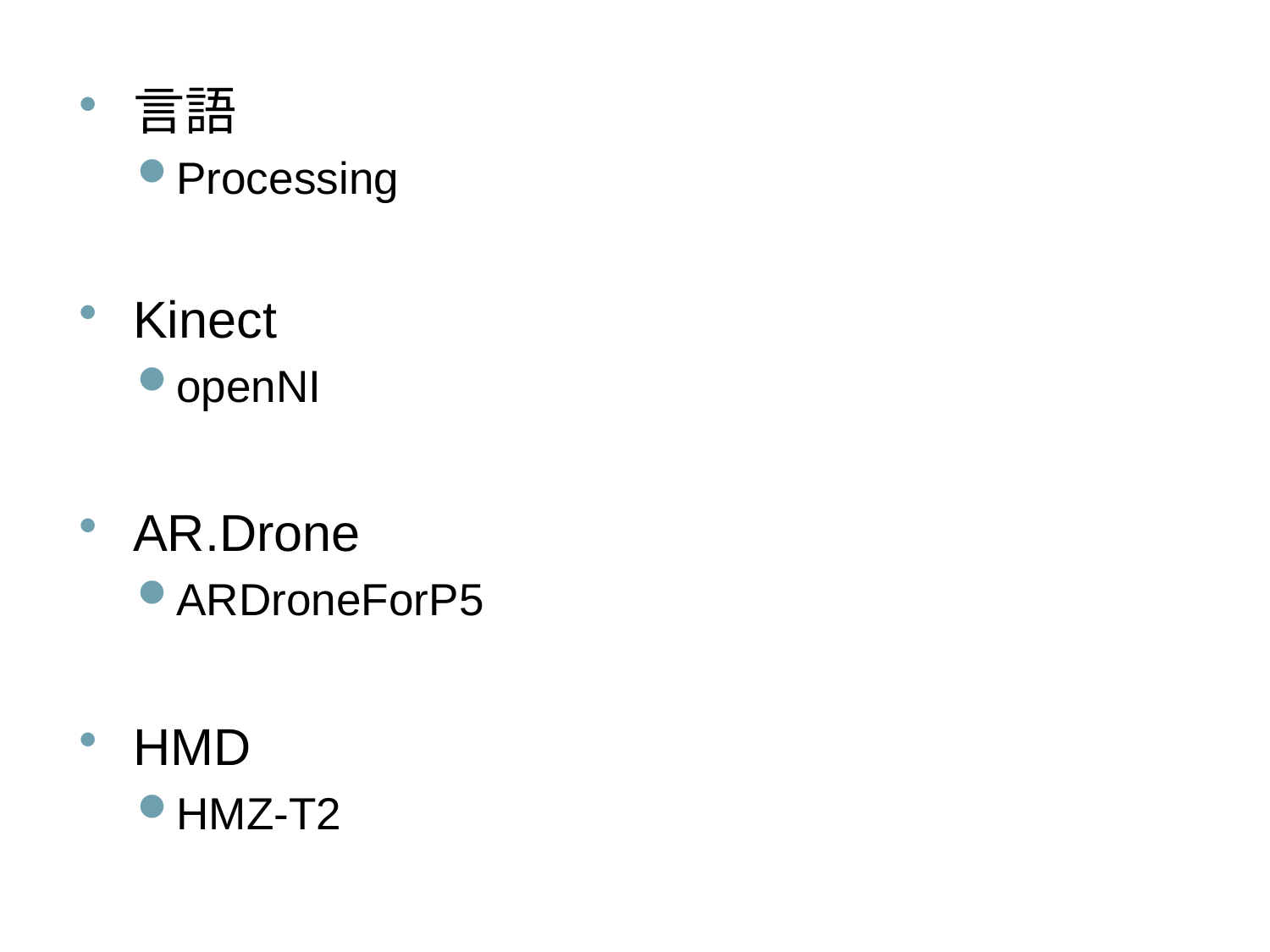

言語
Processing

Kinect
openNI

AR.Drone
ARDroneForP5

HMD
HMZ-T2